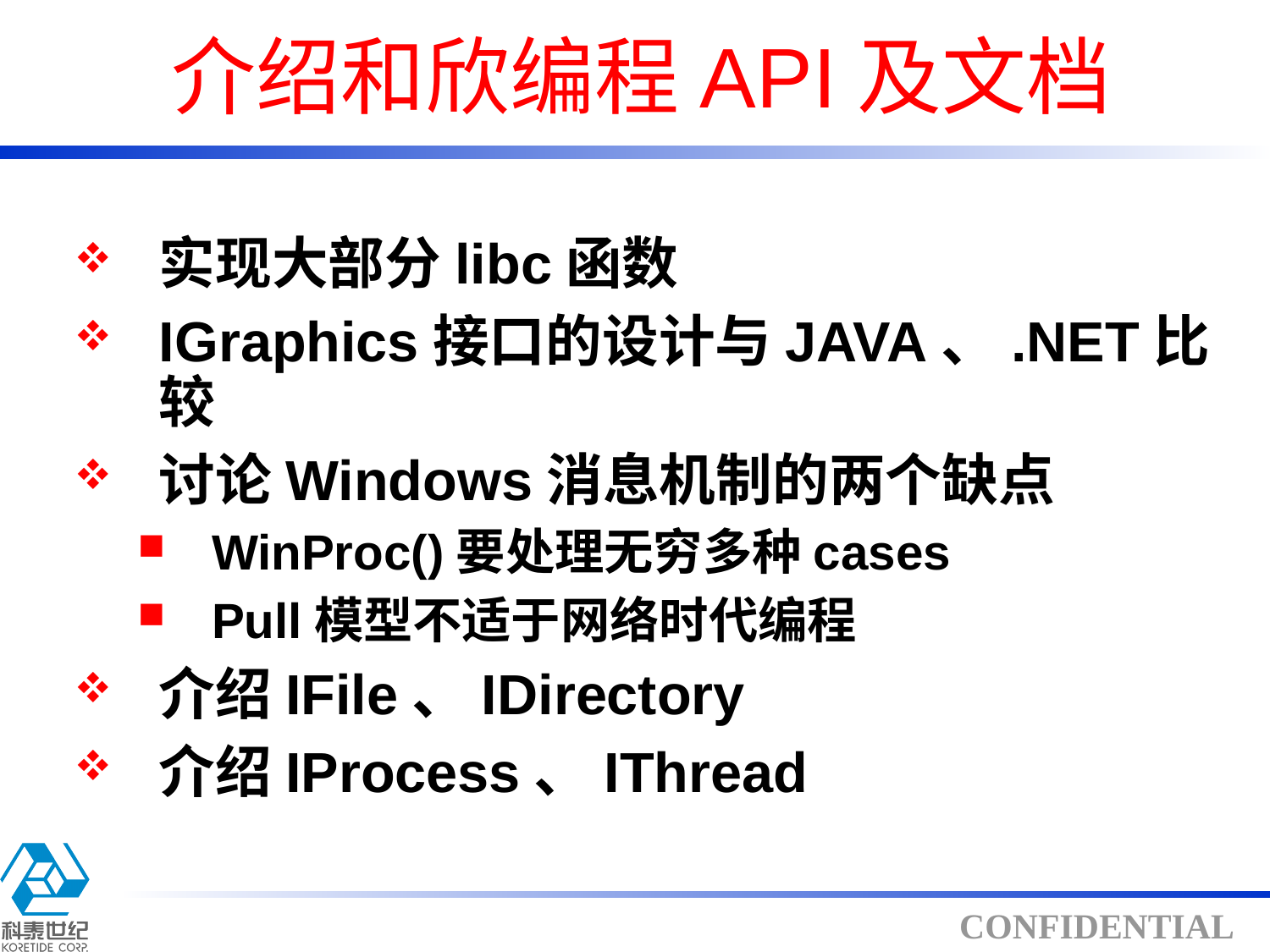

# 介绍和欣编程API及文档
实现大部分libc函数
IGraphics接口的设计与JAVA、.NET比较
讨论Windows消息机制的两个缺点
WinProc()要处理无穷多种cases
Pull模型不适于网络时代编程
介绍IFile、IDirectory
介绍IProcess、IThread